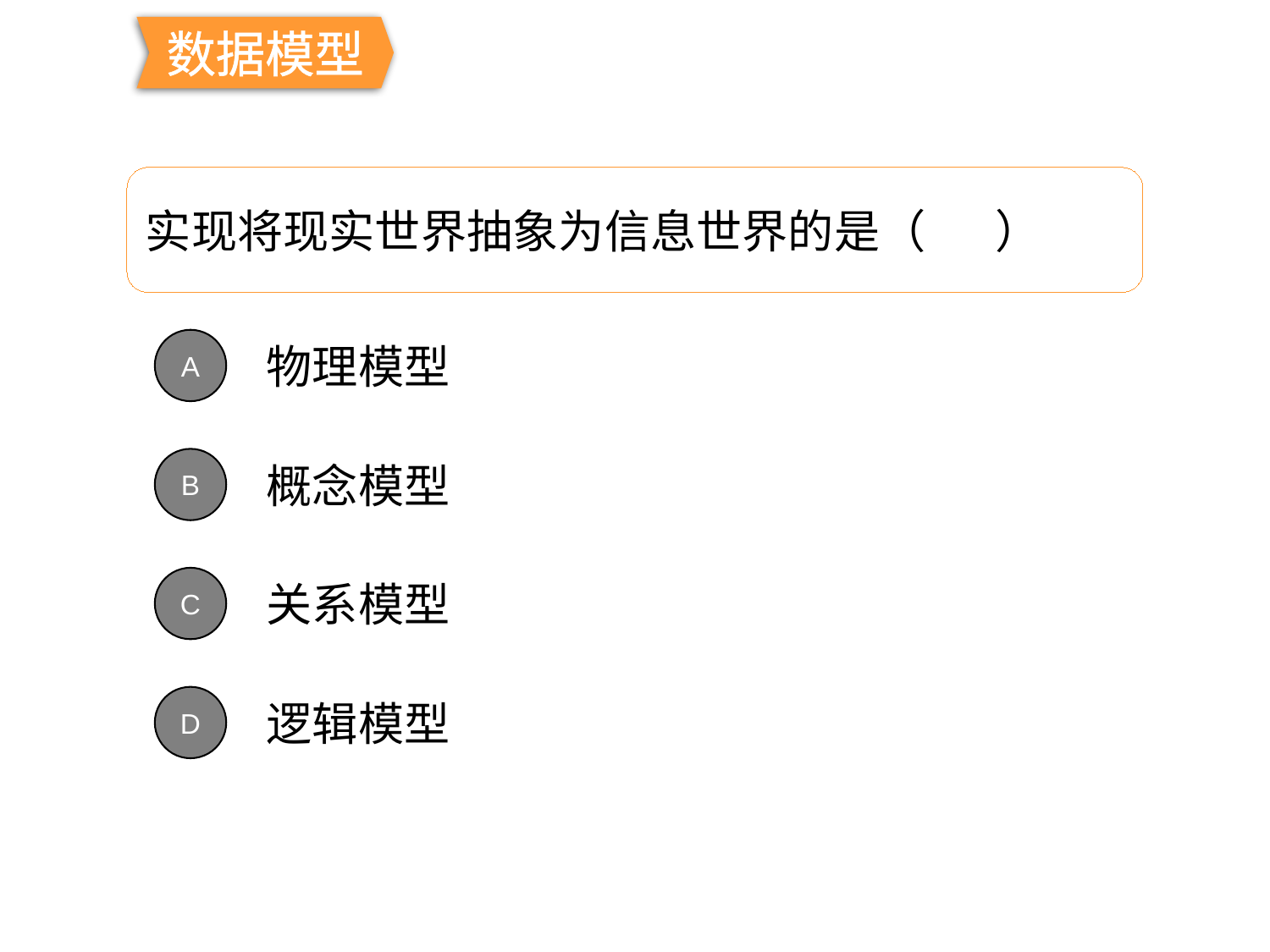

数据模型
实现将现实世界抽象为信息世界的是（   ）
物理模型
A
概念模型
B
关系模型
C
逻辑模型
D